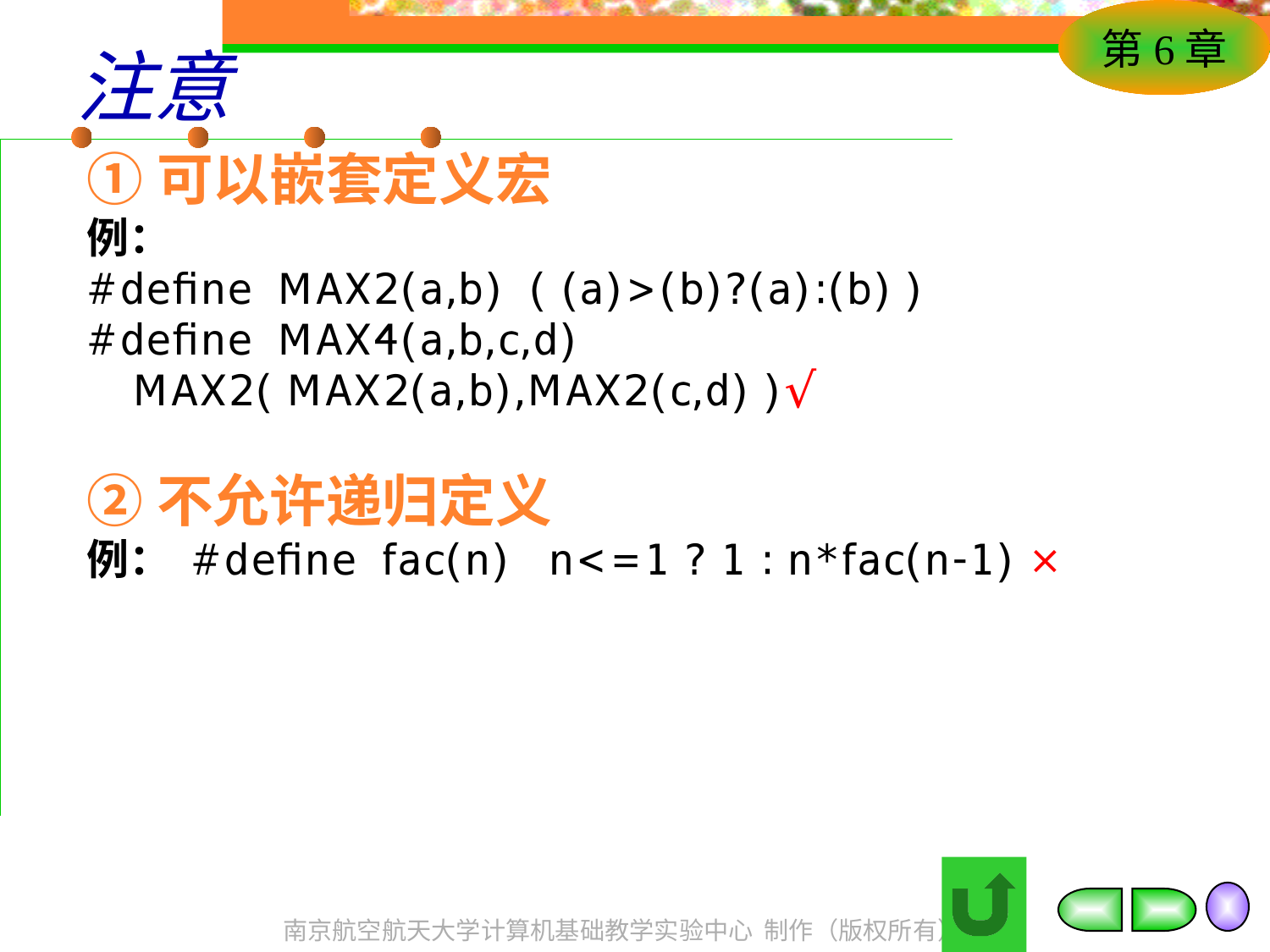

# 注意
①可以嵌套定义宏
例：
#define  MAX2(a,b)  ( (a)>(b)?(a):(b) )
#define  MAX4(a,b,c,d)  MAX2( MAX2(a,b),MAX2(c,d) )√

②不允许递归定义
例： #define  fac(n)   n<=1 ? 1 : n*fac(n-1) ×